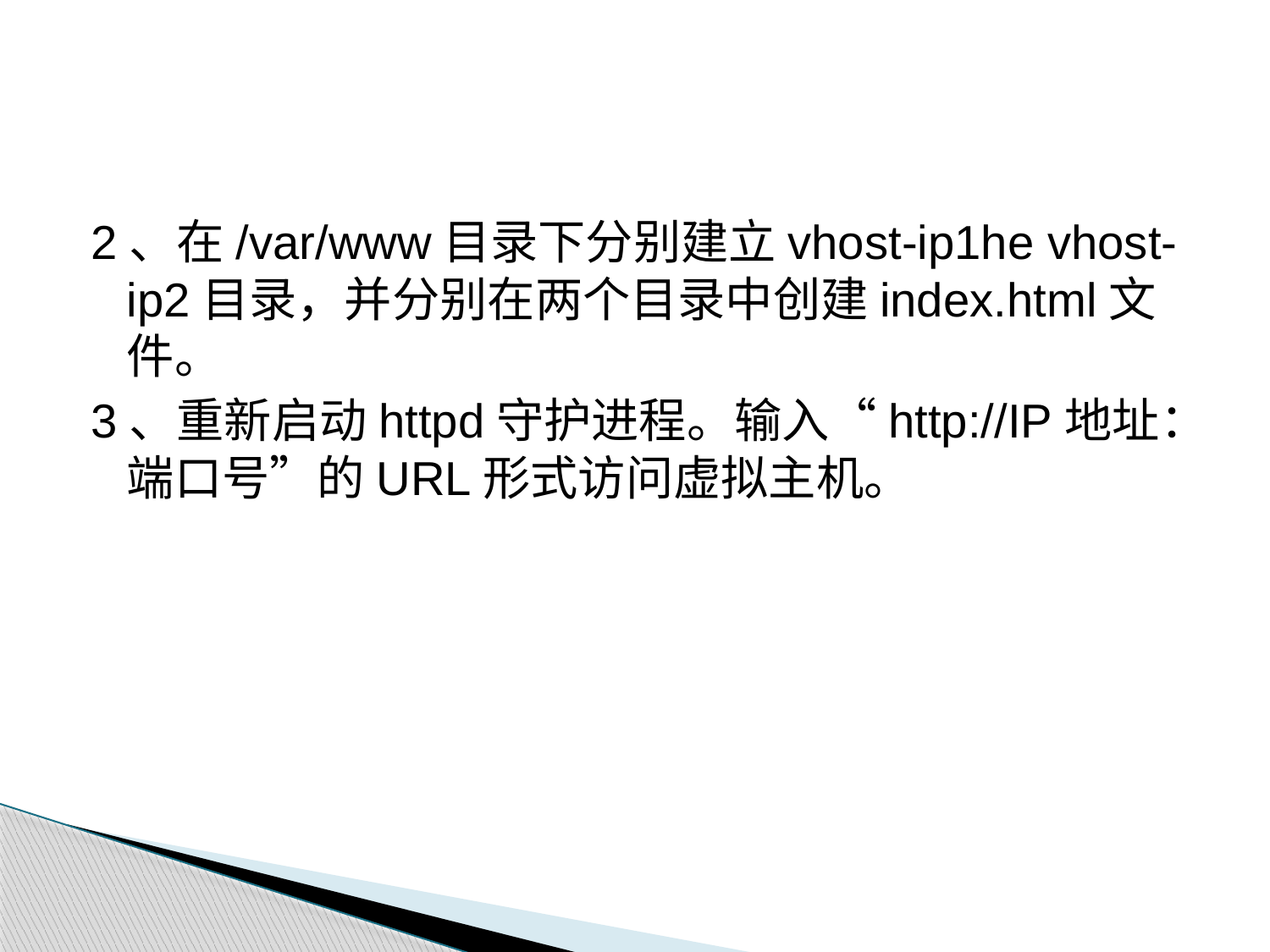

#
2、在/var/www目录下分别建立vhost-ip1he vhost-ip2目录，并分别在两个目录中创建index.html文件。
3、重新启动httpd守护进程。输入“http://IP地址：端口号”的URL形式访问虚拟主机。